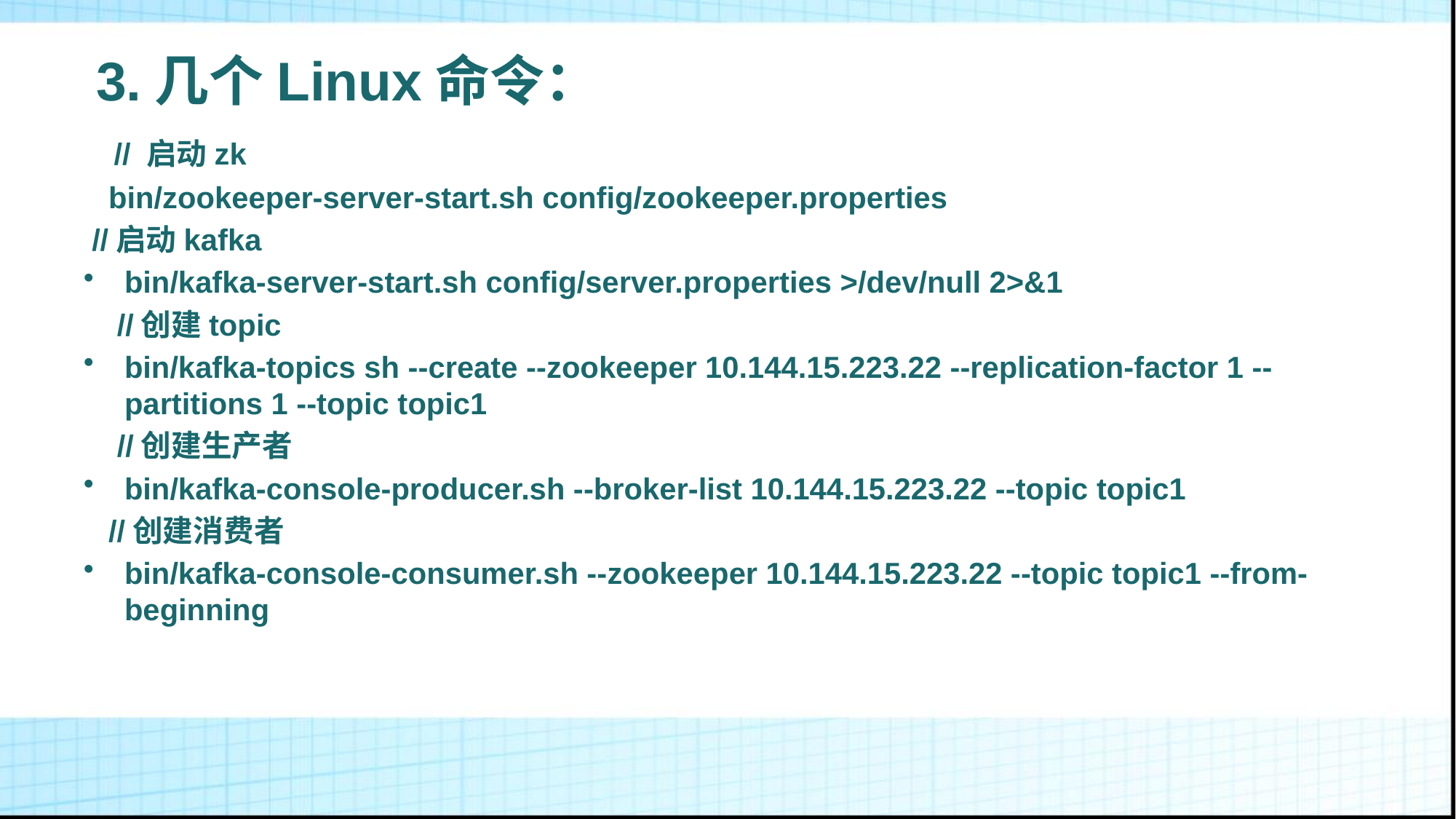

# 3.几个Linux命令：
   // 启动zk
   bin/zookeeper-server-start.sh config/zookeeper.properties
 //启动kafka
bin/kafka-server-start.sh config/server.properties >/dev/null 2>&1
    //创建topic
bin/kafka-topics sh --create --zookeeper 10.144.15.223.22 --replication-factor 1 --partitions 1 --topic topic1
    //创建生产者
bin/kafka-console-producer.sh --broker-list 10.144.15.223.22 --topic topic1
   //创建消费者
bin/kafka-console-consumer.sh --zookeeper 10.144.15.223.22 --topic topic1 --from-beginning